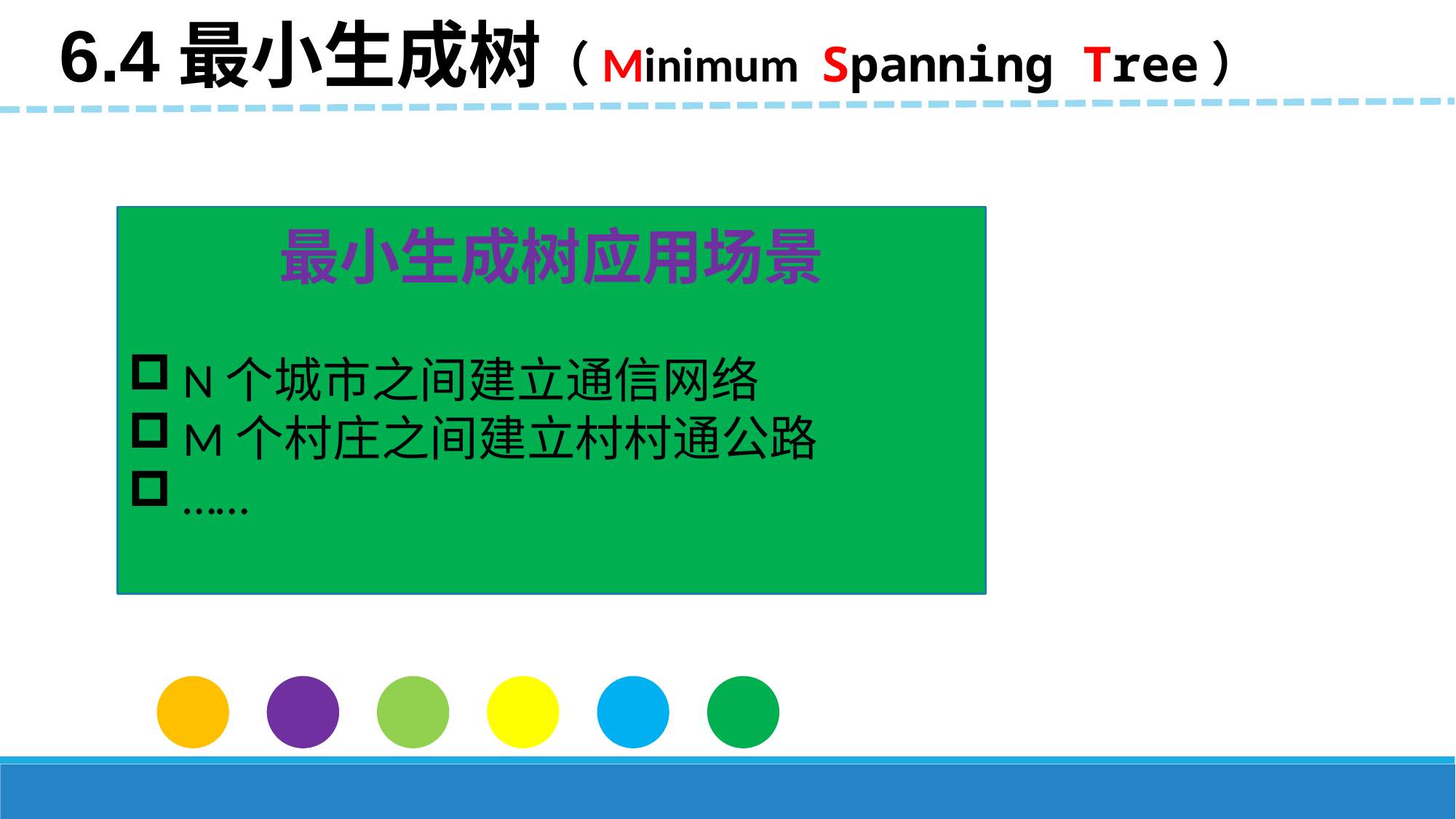

6.4最小生成树（Minimum  Spanning Tree）
最小生成树应用场景

N个城市之间建立通信网络
M个村庄之间建立村村通公路
……